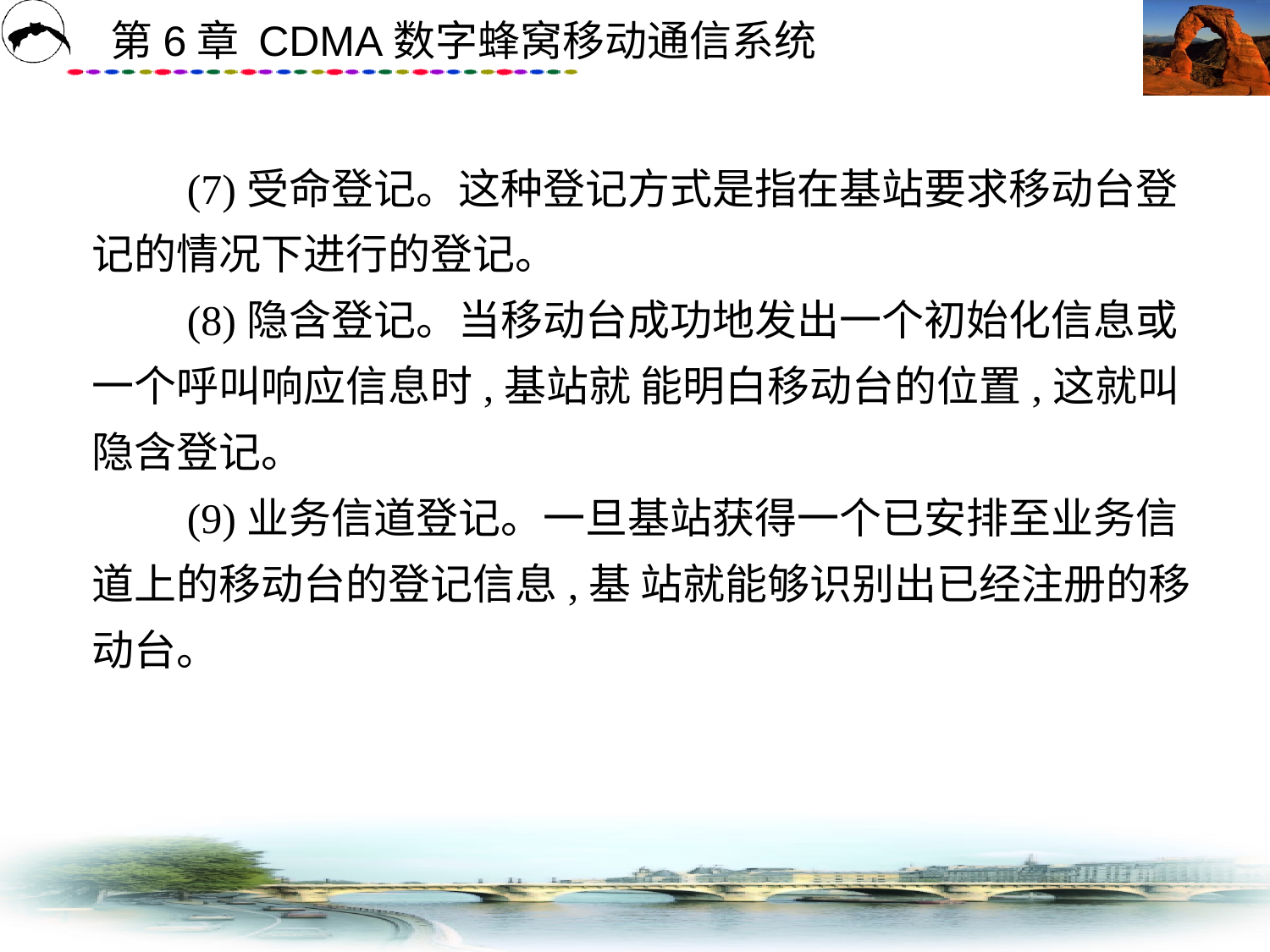

# (7)受命登记。这种登记方式是指在基站要求移动台登记的情况下进行的登记。 　　(8)隐含登记。当移动台成功地发出一个初始化信息或一个呼叫响应信息时,基站就 能明白移动台的位置,这就叫隐含登记。 　　(9)业务信道登记。一旦基站获得一个已安排至业务信道上的移动台的登记信息,基 站就能够识别出已经注册的移动台。